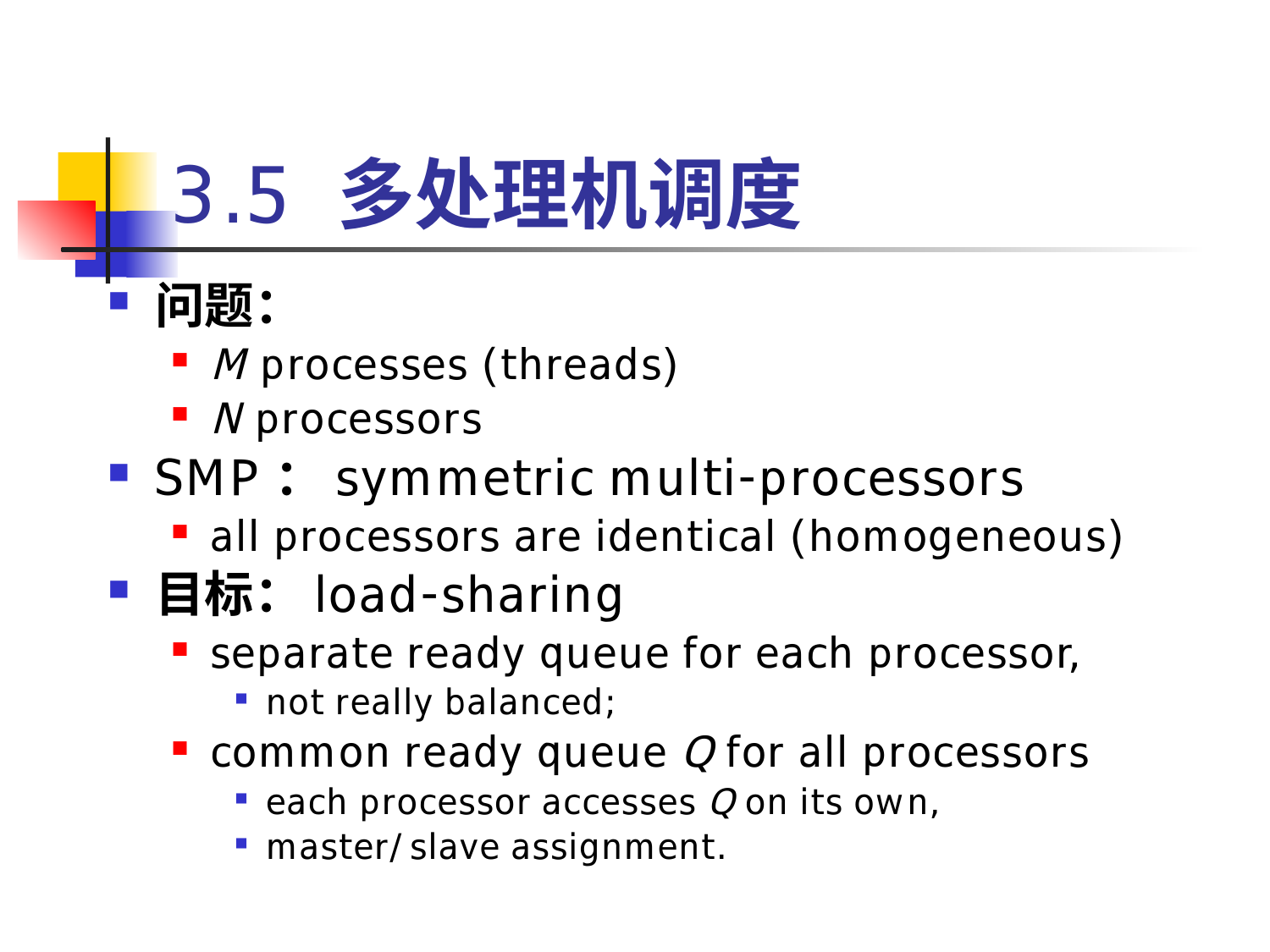

# 3.5 多处理机调度
问题：
M processes (threads)
N processors
SMP：symmetric multi-processors
all processors are identical (homogeneous)
目标：load-sharing
separate ready queue for each processor,
not really balanced;
common ready queue Q for all processors
each processor accesses Q on its own,
master/slave assignment.